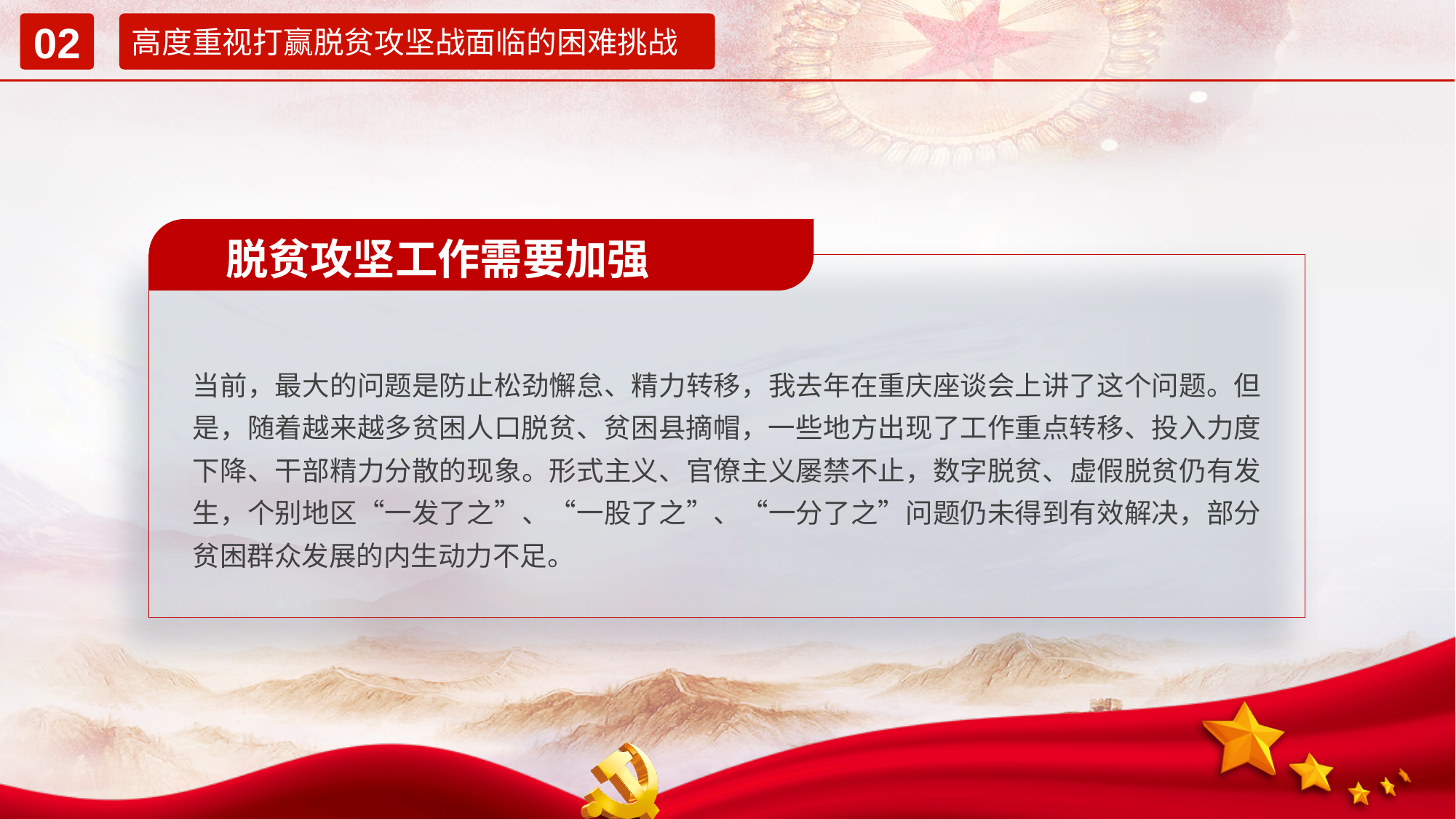

02
高度重视打赢脱贫攻坚战面临的困难挑战

脱贫攻坚工作需要加强

当前，最大的问题是防止松劲懈怠、精力转移，我去年在重庆座谈会上讲了这个问题。但是，随着越来越多贫困人口脱贫、贫困县摘帽，一些地方出现了工作重点转移、投入力度下降、干部精力分散的现象。形式主义、官僚主义屡禁不止，数字脱贫、虚假脱贫仍有发生，个别地区“一发了之”、“一股了之”、“一分了之”问题仍未得到有效解决，部分贫困群众发展的内生动力不足。